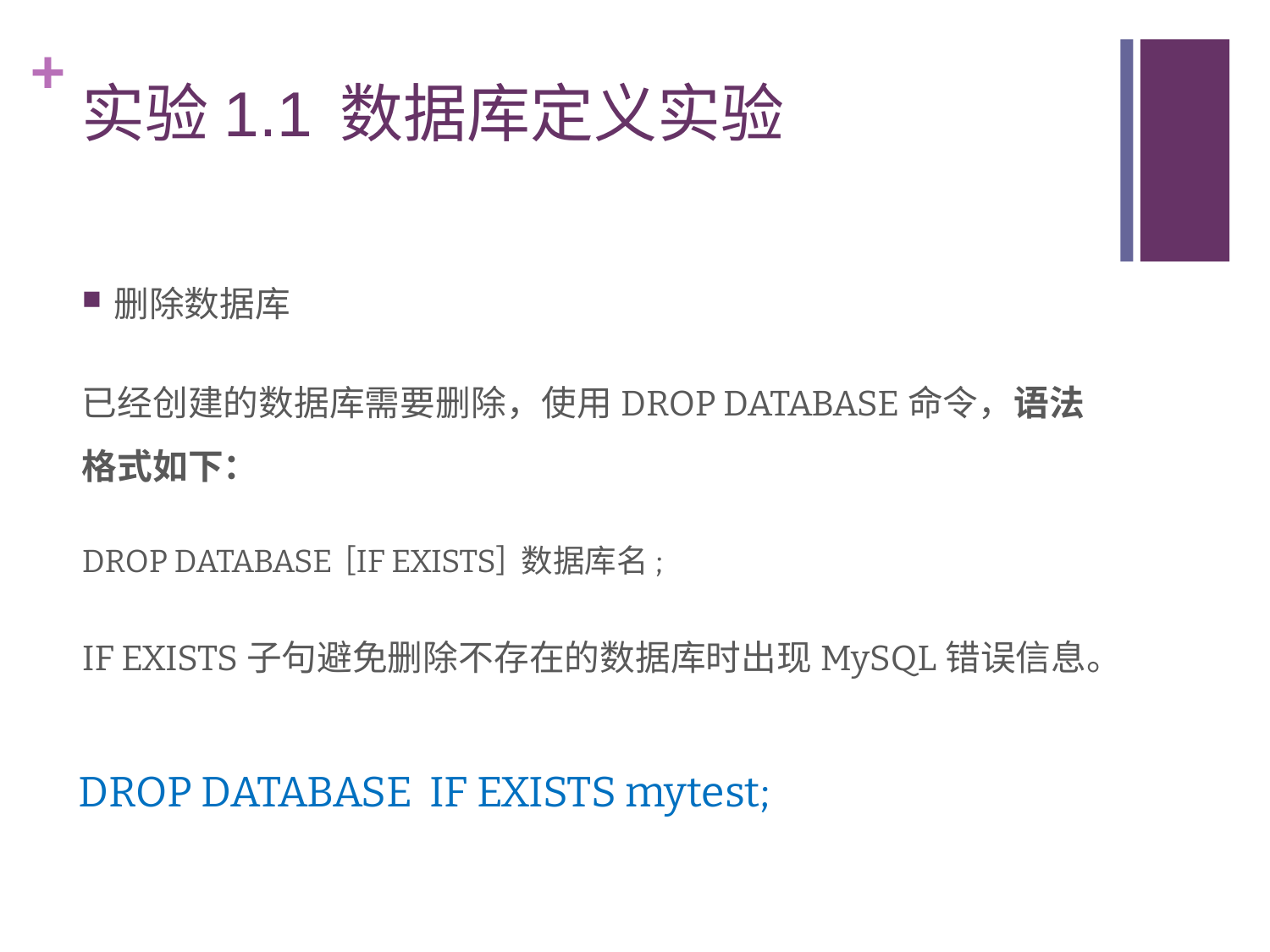

# 实验1.1 数据库定义实验
删除数据库
已经创建的数据库需要删除，使用DROP DATABASE命令，语法格式如下：
DROP DATABASE  [IF EXISTS] 数据库名;
IF EXISTS子句避免删除不存在的数据库时出现MySQL错误信息。
DROP DATABASE  IF EXISTS mytest;